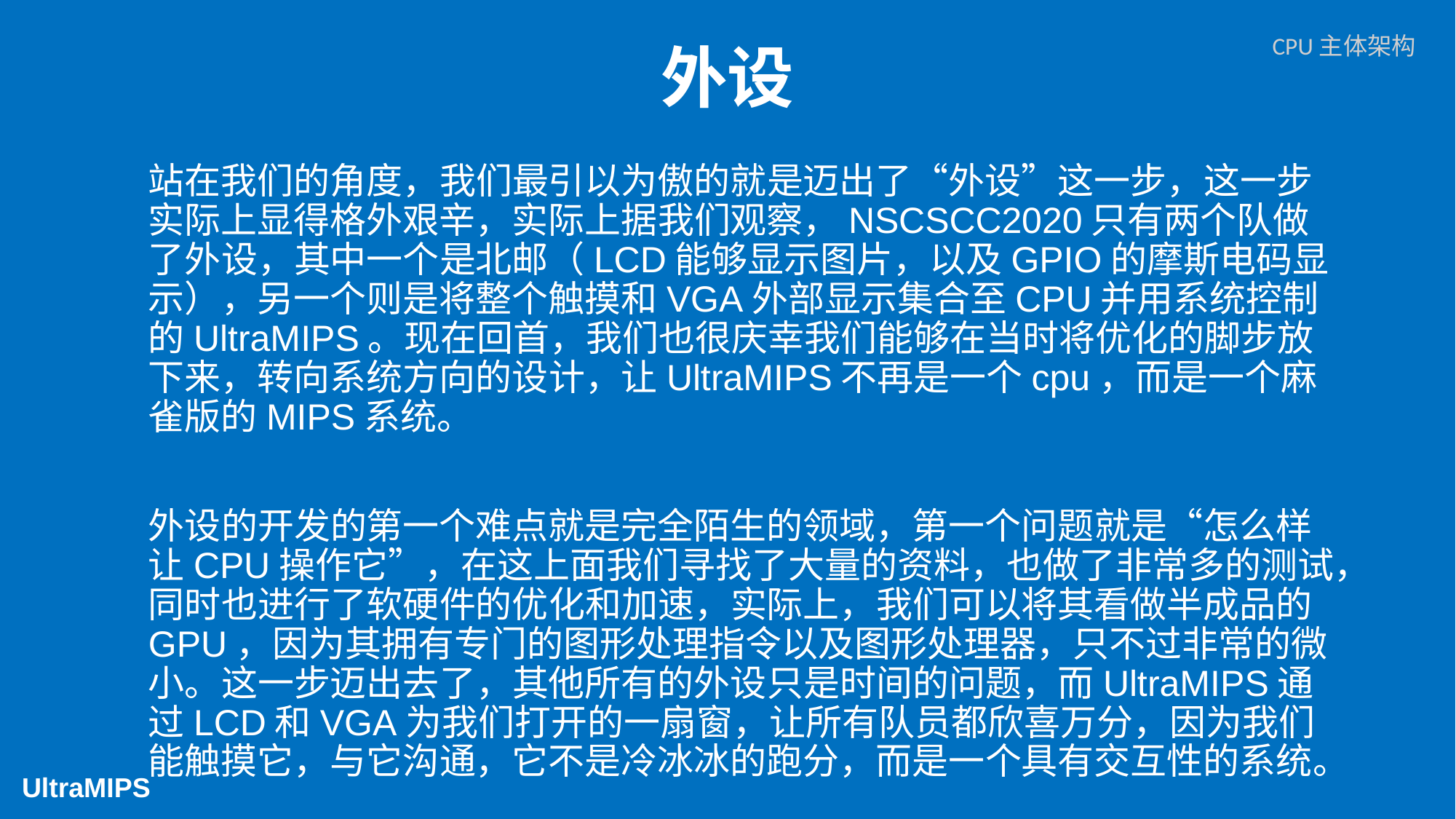

# 外设
CPU主体架构
站在我们的角度，我们最引以为傲的就是迈出了“外设”这一步，这一步实际上显得格外艰辛，实际上据我们观察，NSCSCC2020只有两个队做了外设，其中一个是北邮（LCD能够显示图片，以及GPIO的摩斯电码显示），另一个则是将整个触摸和VGA外部显示集合至CPU并用系统控制的UltraMIPS。现在回首，我们也很庆幸我们能够在当时将优化的脚步放下来，转向系统方向的设计，让UltraMIPS不再是一个cpu，而是一个麻雀版的MIPS系统。

外设的开发的第一个难点就是完全陌生的领域，第一个问题就是“怎么样让CPU操作它”，在这上面我们寻找了大量的资料，也做了非常多的测试，同时也进行了软硬件的优化和加速，实际上，我们可以将其看做半成品的GPU，因为其拥有专门的图形处理指令以及图形处理器，只不过非常的微小。这一步迈出去了，其他所有的外设只是时间的问题，而UltraMIPS通过LCD和VGA为我们打开的一扇窗，让所有队员都欣喜万分，因为我们能触摸它，与它沟通，它不是冷冰冰的跑分，而是一个具有交互性的系统。
UltraMIPS